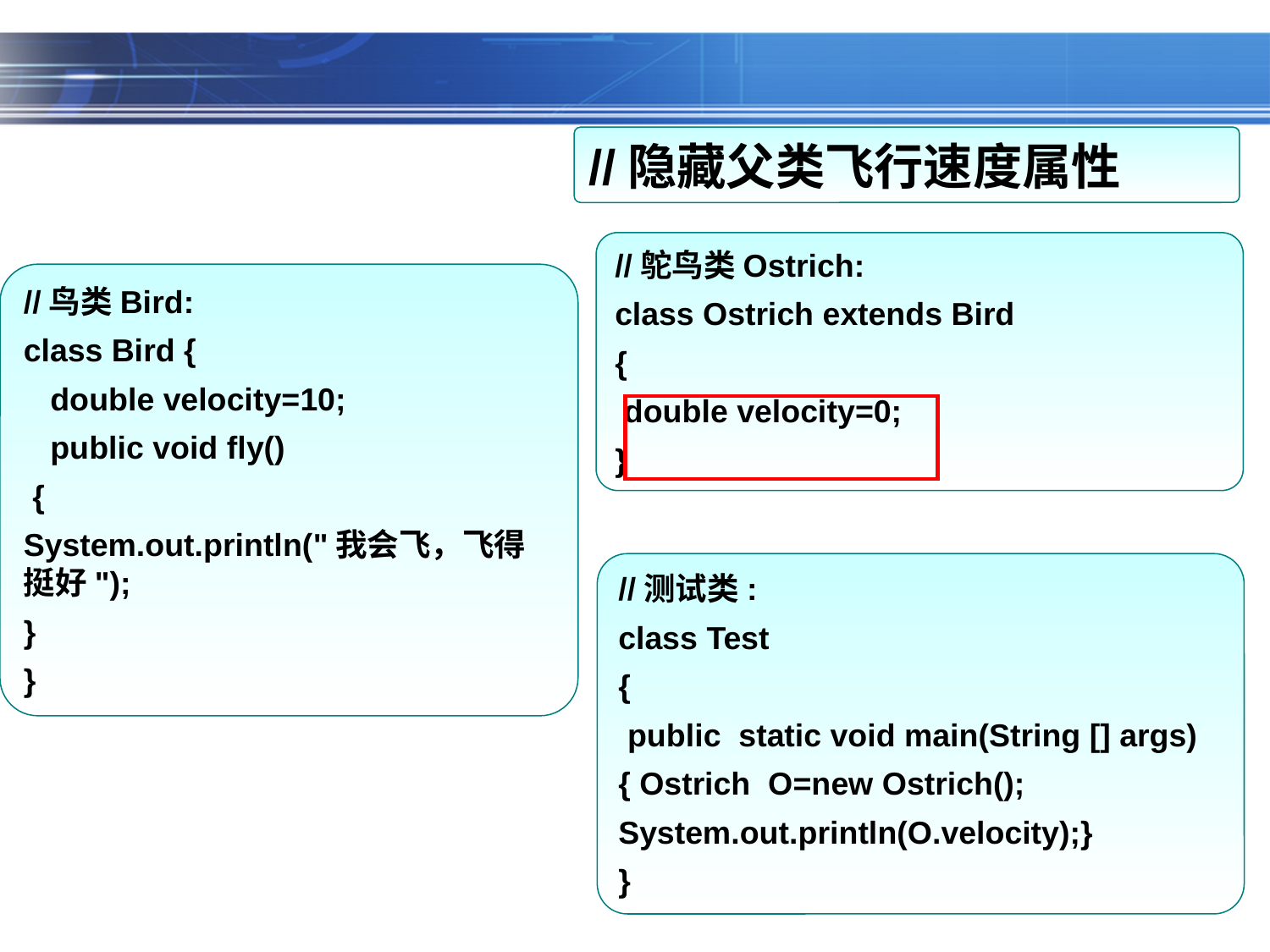

//隐藏父类飞行速度属性
//鸵鸟类Ostrich:
class Ostrich extends Bird
{
 double velocity=0;
}
//鸟类Bird:
class Bird {
   double velocity=10;
   public void fly()
 {
System.out.println("我会飞，飞得挺好");
}
}

//测试类:
class Test
{
 public  static void main(String [] args)
{ Ostrich  O=new Ostrich();
System.out.println(O.velocity);}
}